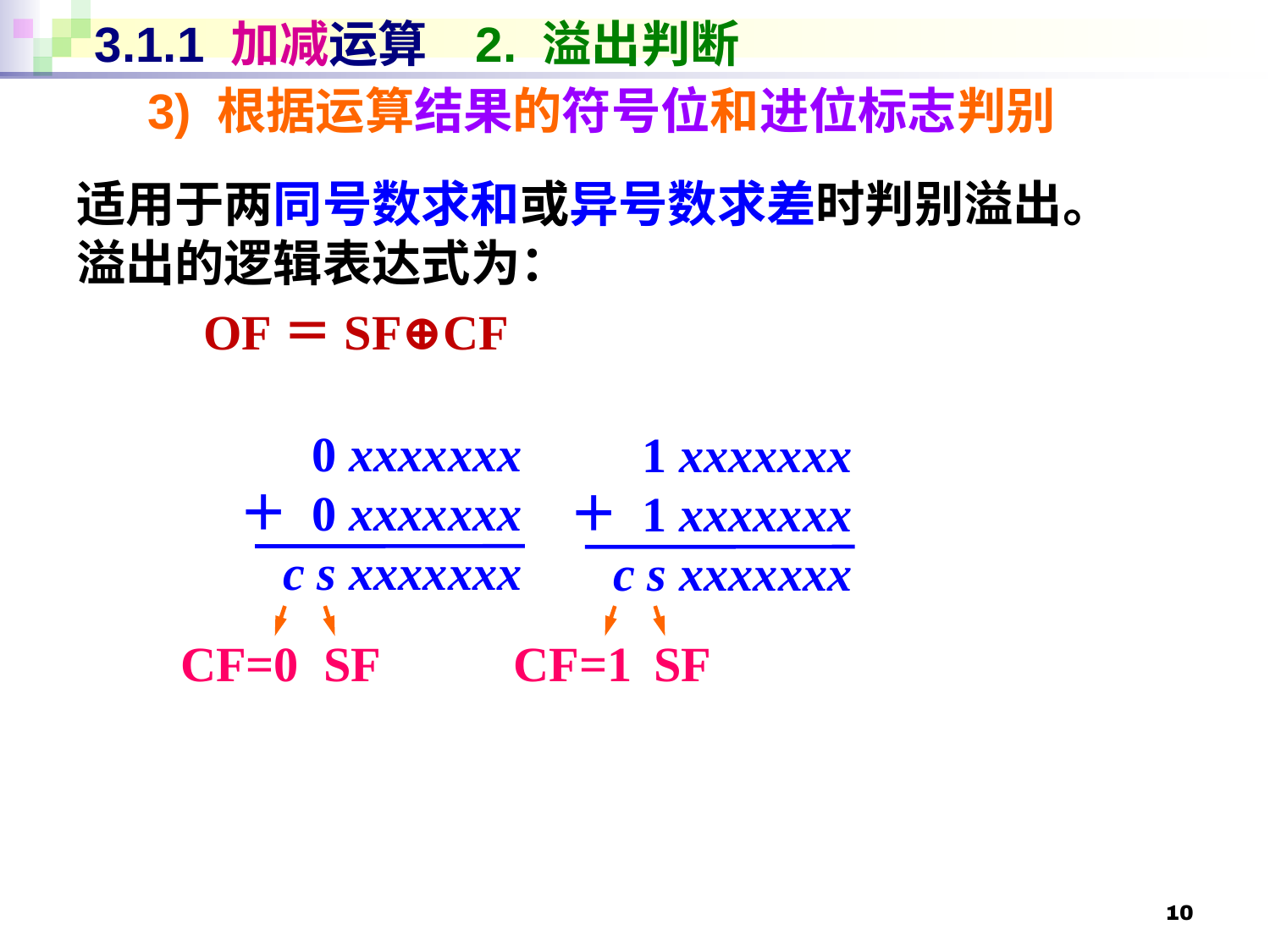

# 3.1.1 加减运算	2. 溢出判断
3) 根据运算结果的符号位和进位标志判别
适用于两同号数求和或异号数求差时判别溢出。
溢出的逻辑表达式为：
	OF＝SF⊕CF
0 xxxxxxx
＋ 0 xxxxxxx
c s xxxxxxx
1 xxxxxxx
＋ 1 xxxxxxx
 c s xxxxxxx

CF=0
SF
CF=1
SF
10